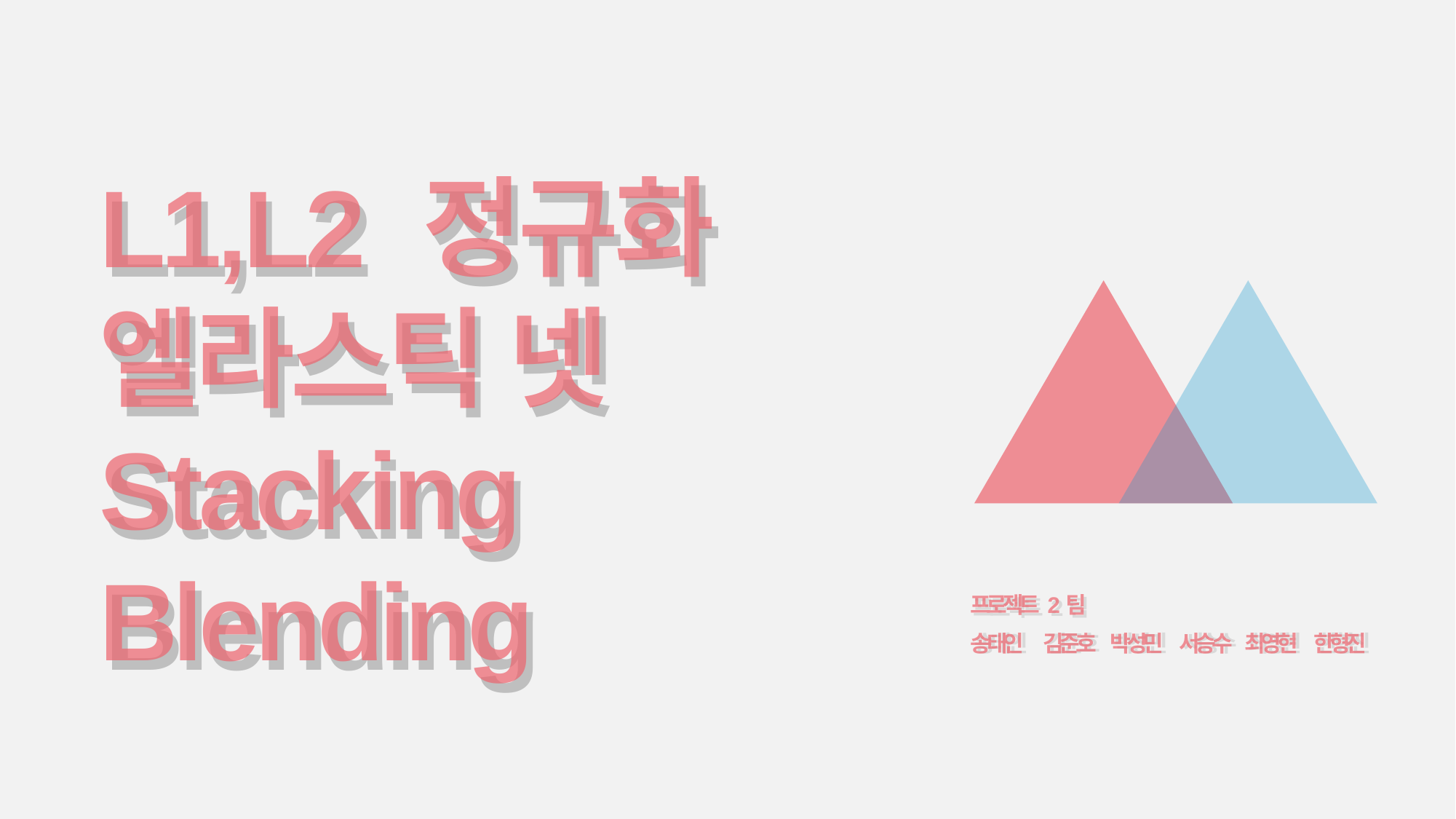

L1,L2 정규화
엘라스틱 넷
Stacking
Blending

L1,L2 정규화
엘라스틱 넷
Stacking
Blending

프로젝트 2팀
프로젝트 2팀
송태인             김준호          박성민           서승수         최영현           한형진
송태인             김준호          박성민           서승수         최영현           한형진